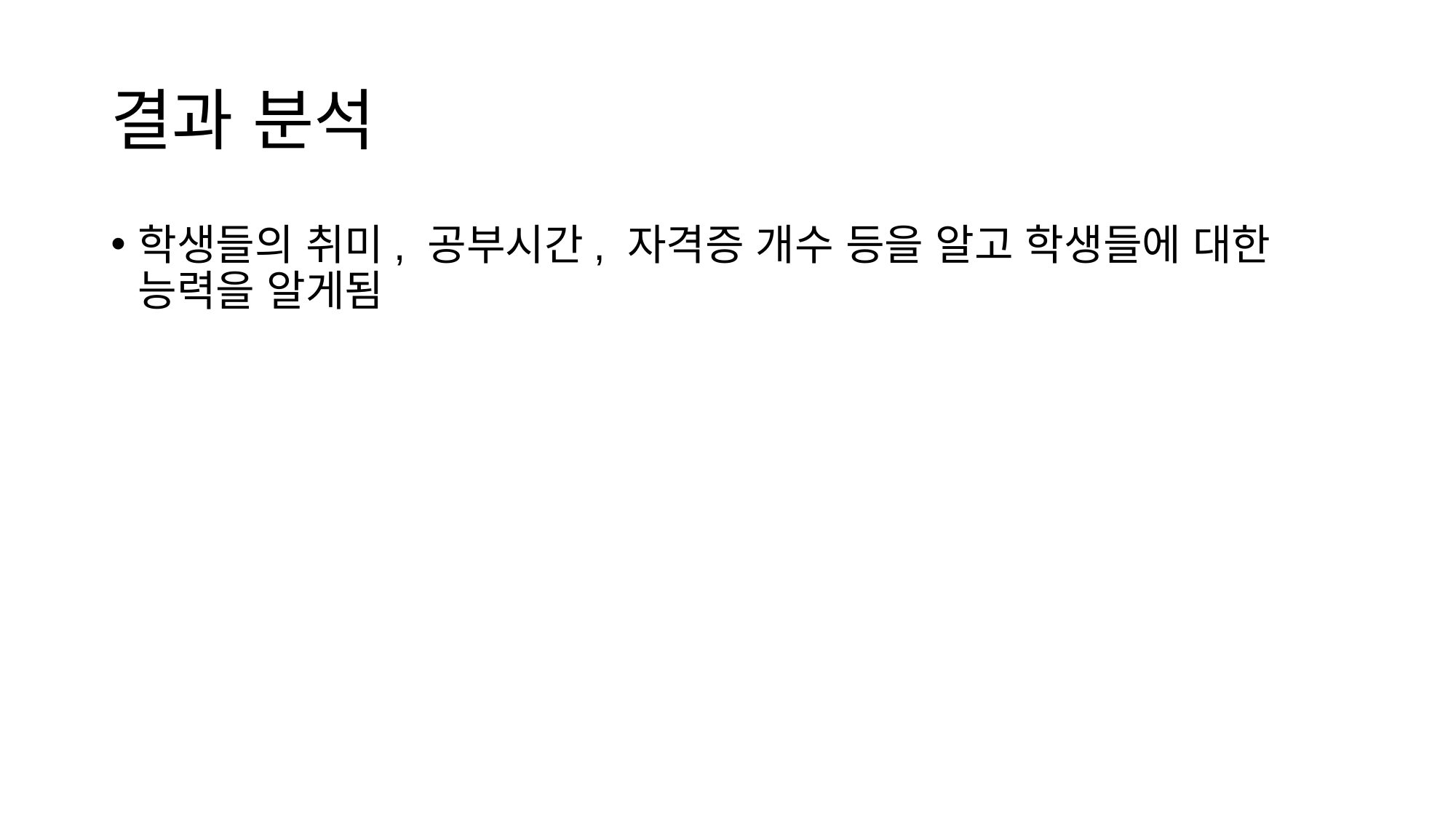

# 결과 분석
학생들의 취미, 공부시간, 자격증 개수 등을 알고 학생들에 대한 능력을 알게됨